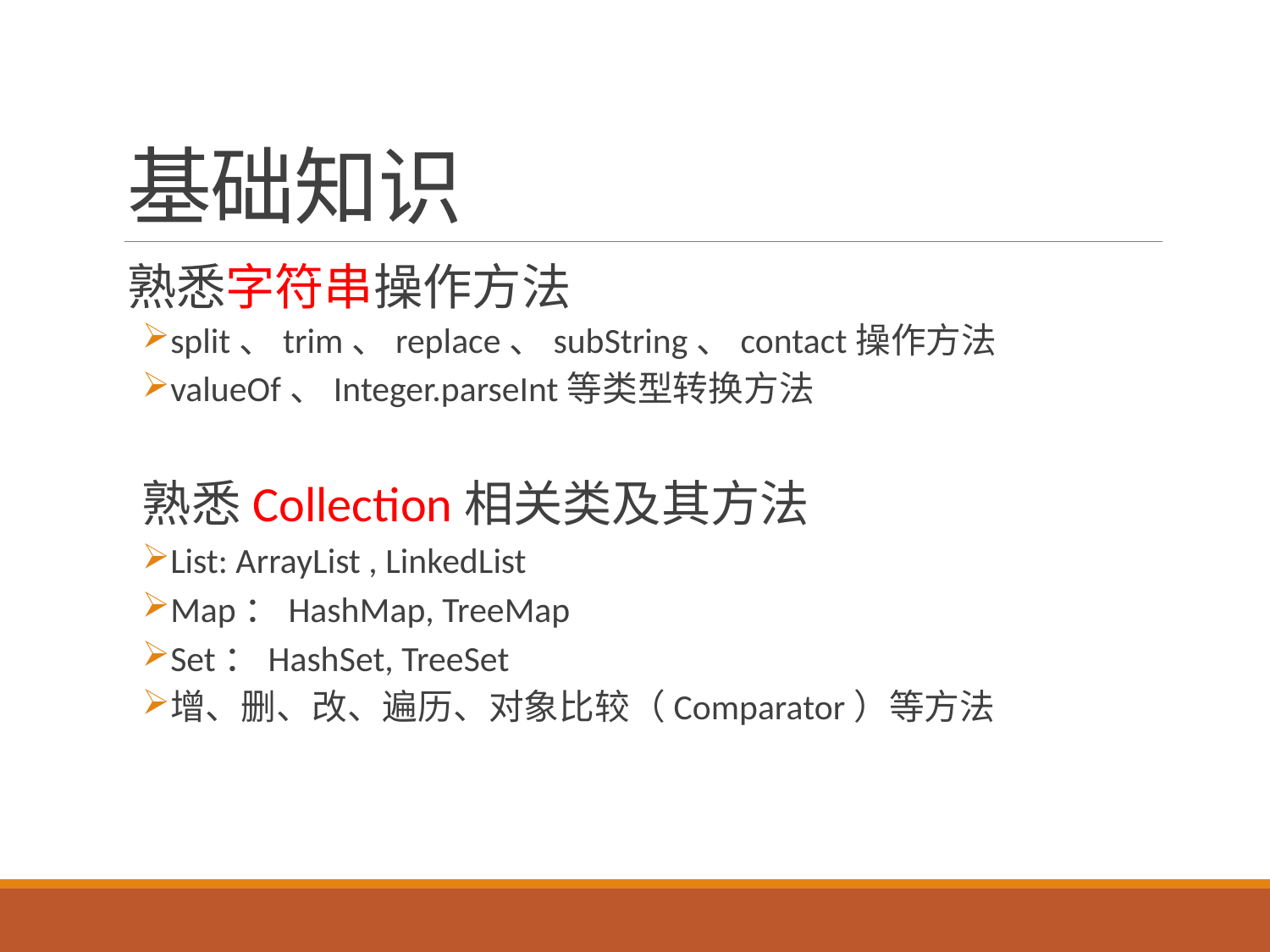

# 基础知识
熟悉字符串操作方法
split、trim、replace、subString、contact操作方法
valueOf、Integer.parseInt等类型转换方法

熟悉Collection相关类及其方法
List: ArrayList , LinkedList
Map：HashMap, TreeMap
Set：HashSet, TreeSet
增、删、改、遍历、对象比较（Comparator）等方法